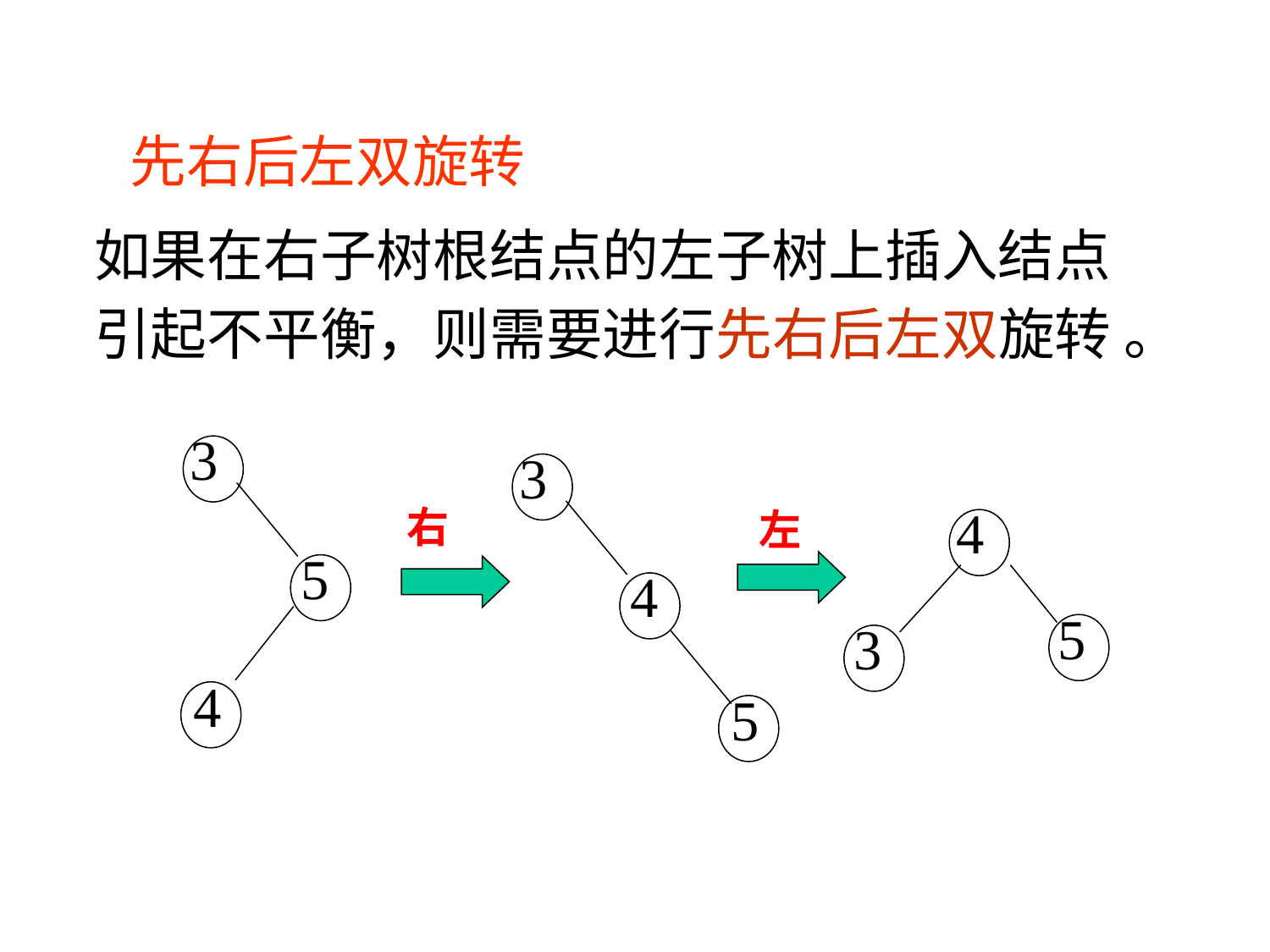

# 先右后左双旋转
如果在右子树根结点的左子树上插入结点
引起不平衡，则需要进行先右后左双旋转 。
3

3

4

5

4

5
3

右
左
5

4